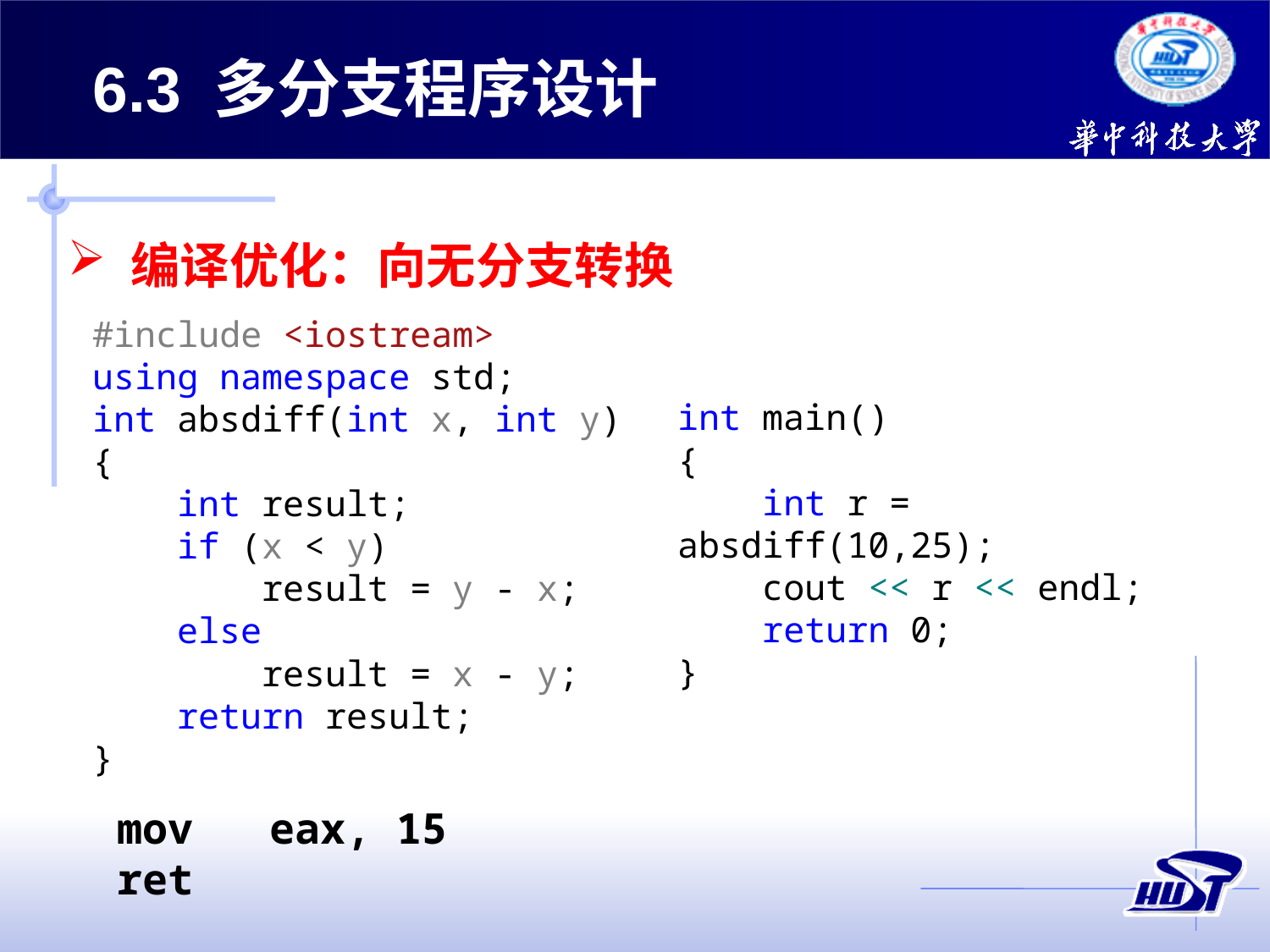

6.3 多分支程序设计
编译优化：向无分支转换

#include <iostream>
using namespace std;
int absdiff(int x, int y)
{
    int result;
    if (x < y)
        result = y - x;
    else
        result = x - y;
    return result;
}
int main()
{
    int r = absdiff(10,25);
    cout << r << endl;
    return 0;
}
mov   eax, 15
ret